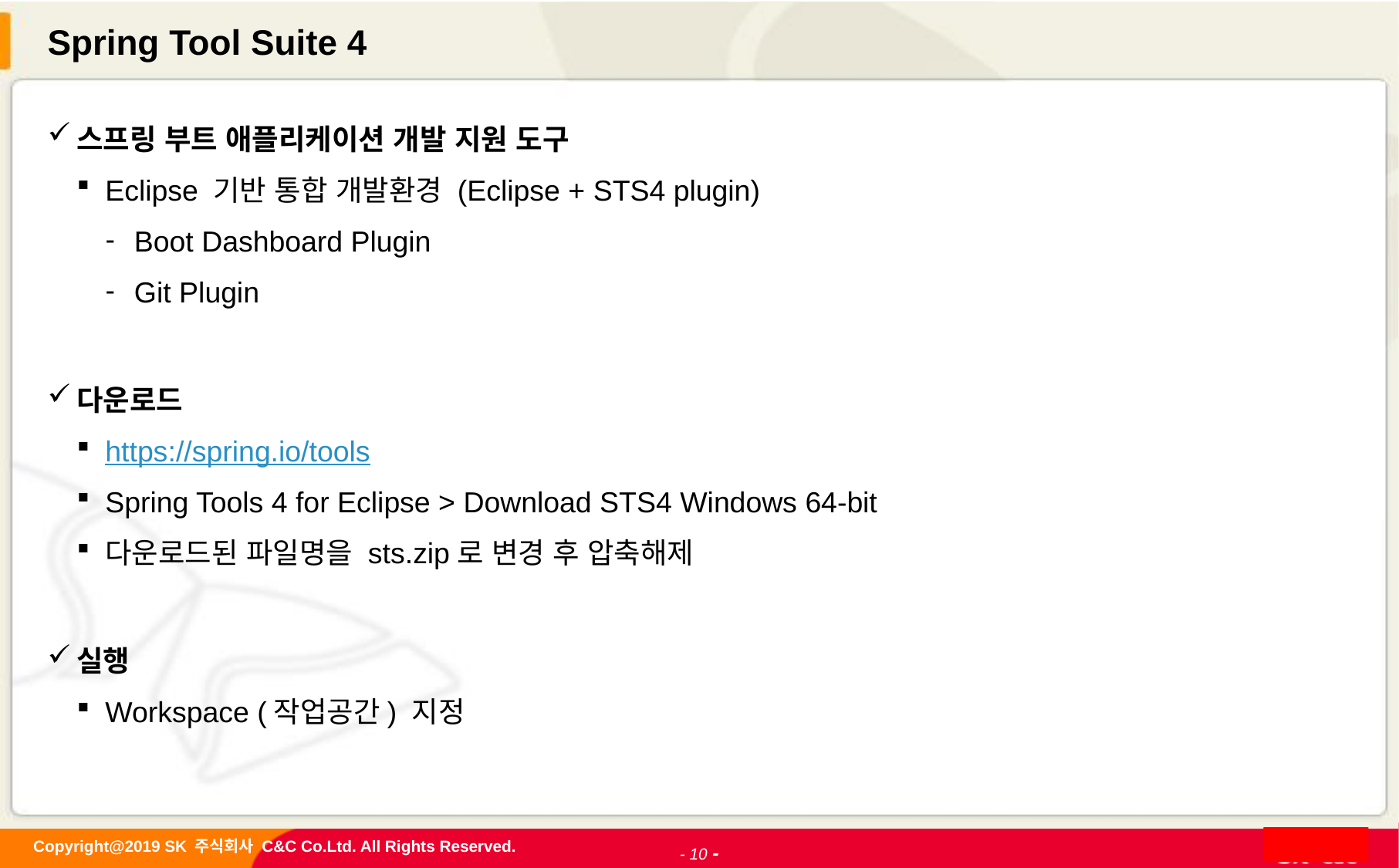

# Spring Tool Suite 4
스프링 부트 애플리케이션 개발 지원 도구
Eclipse 기반 통합 개발환경 (Eclipse + STS4 plugin)
Boot Dashboard Plugin
Git Plugin

다운로드
https://spring.io/tools
Spring Tools 4 for Eclipse > Download STS4 Windows 64-bit
다운로드된 파일명을 sts.zip로 변경 후 압축해제

실행
Workspace (작업공간) 지정